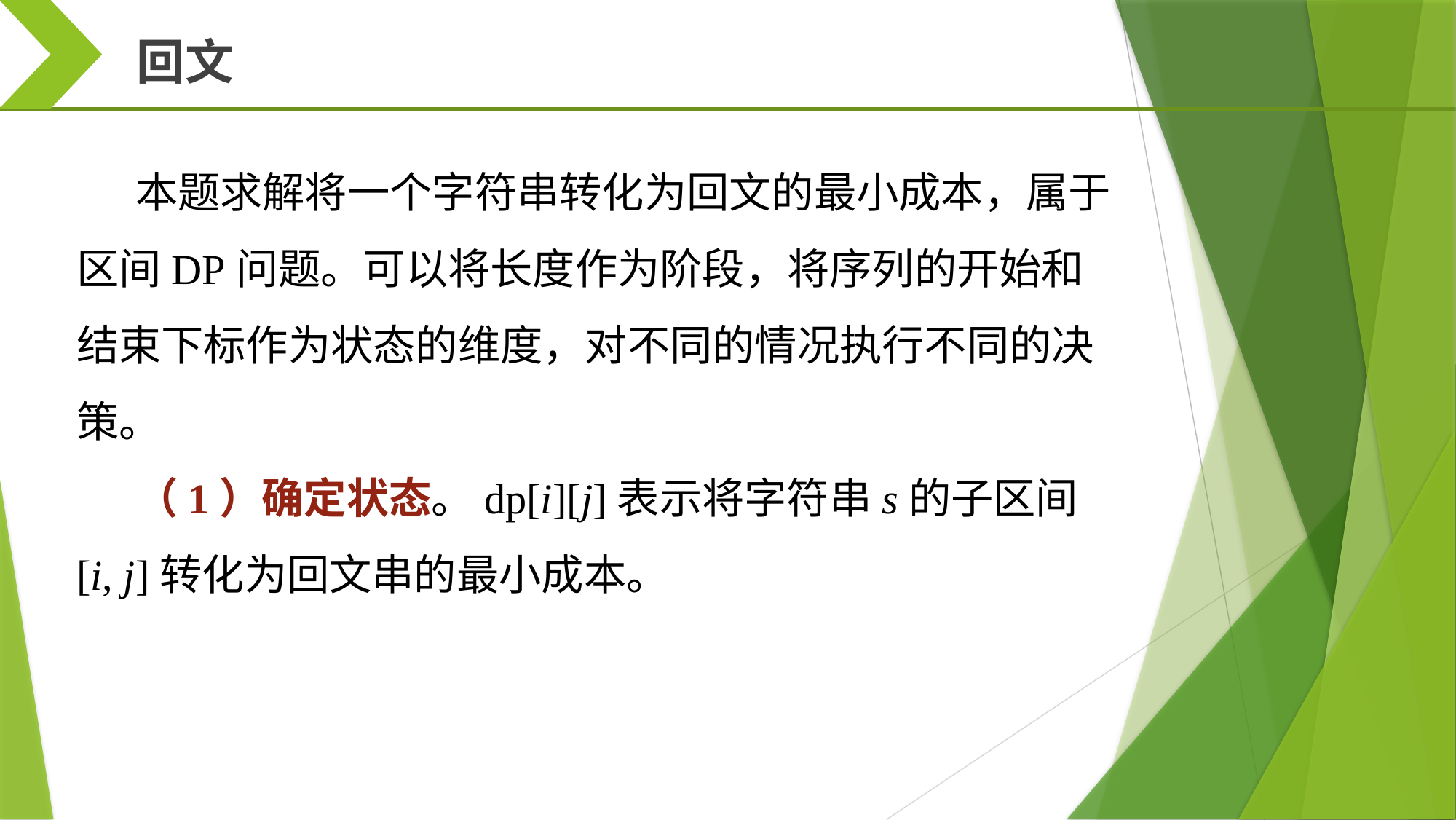

回文
本题求解将一个字符串转化为回文的最小成本，属于区间DP问题。可以将长度作为阶段，将序列的开始和结束下标作为状态的维度，对不同的情况执行不同的决策。
（1）确定状态。dp[i][j]表示将字符串s的子区间[i, j]转化为回文串的最小成本。